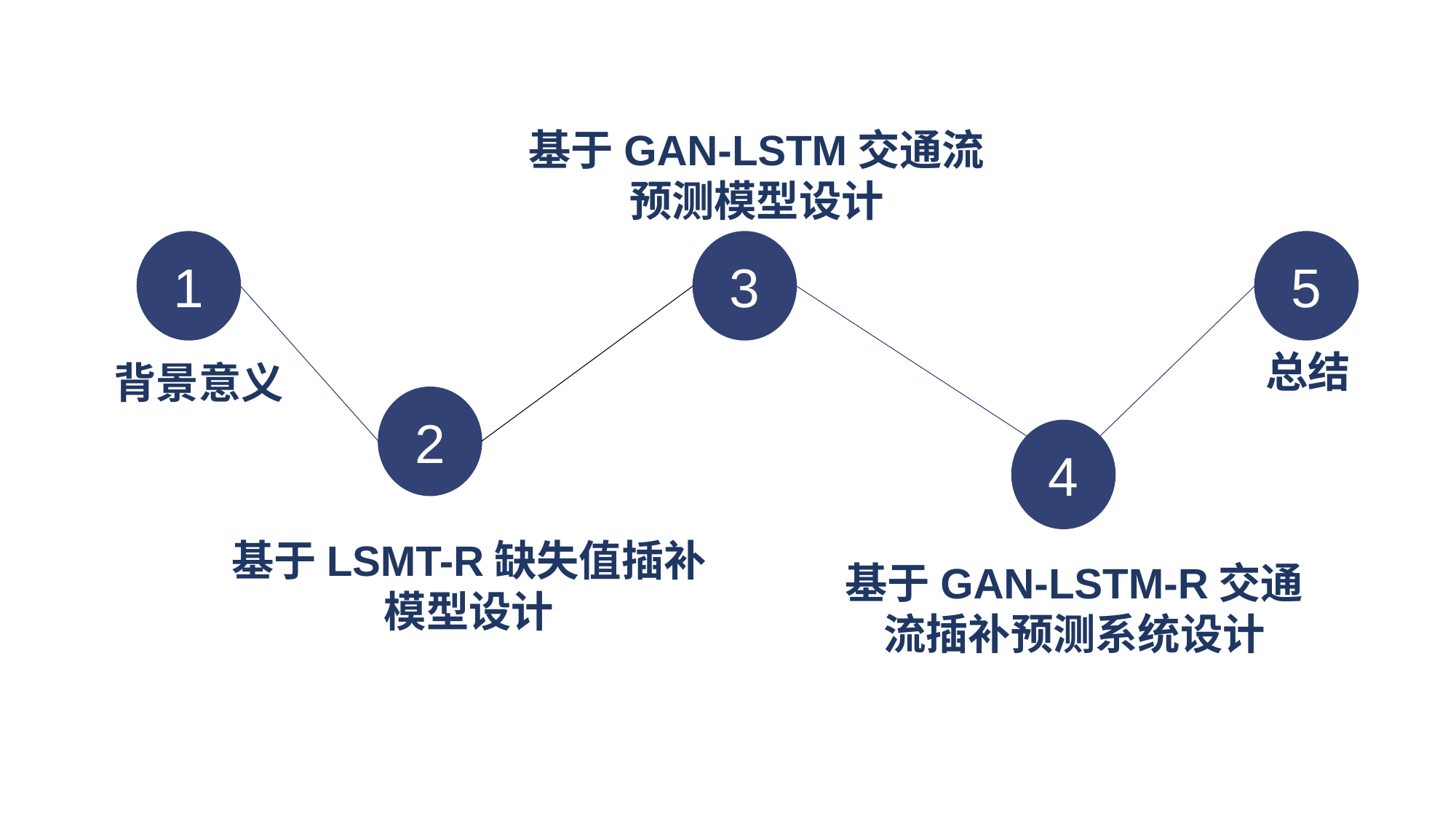

基于GAN-LSTM交通流预测模型设计
1
3
5
总结
背景意义
2
4
基于LSMT-R缺失值插补模型设计
基于GAN-LSTM-R交通流插补预测系统设计